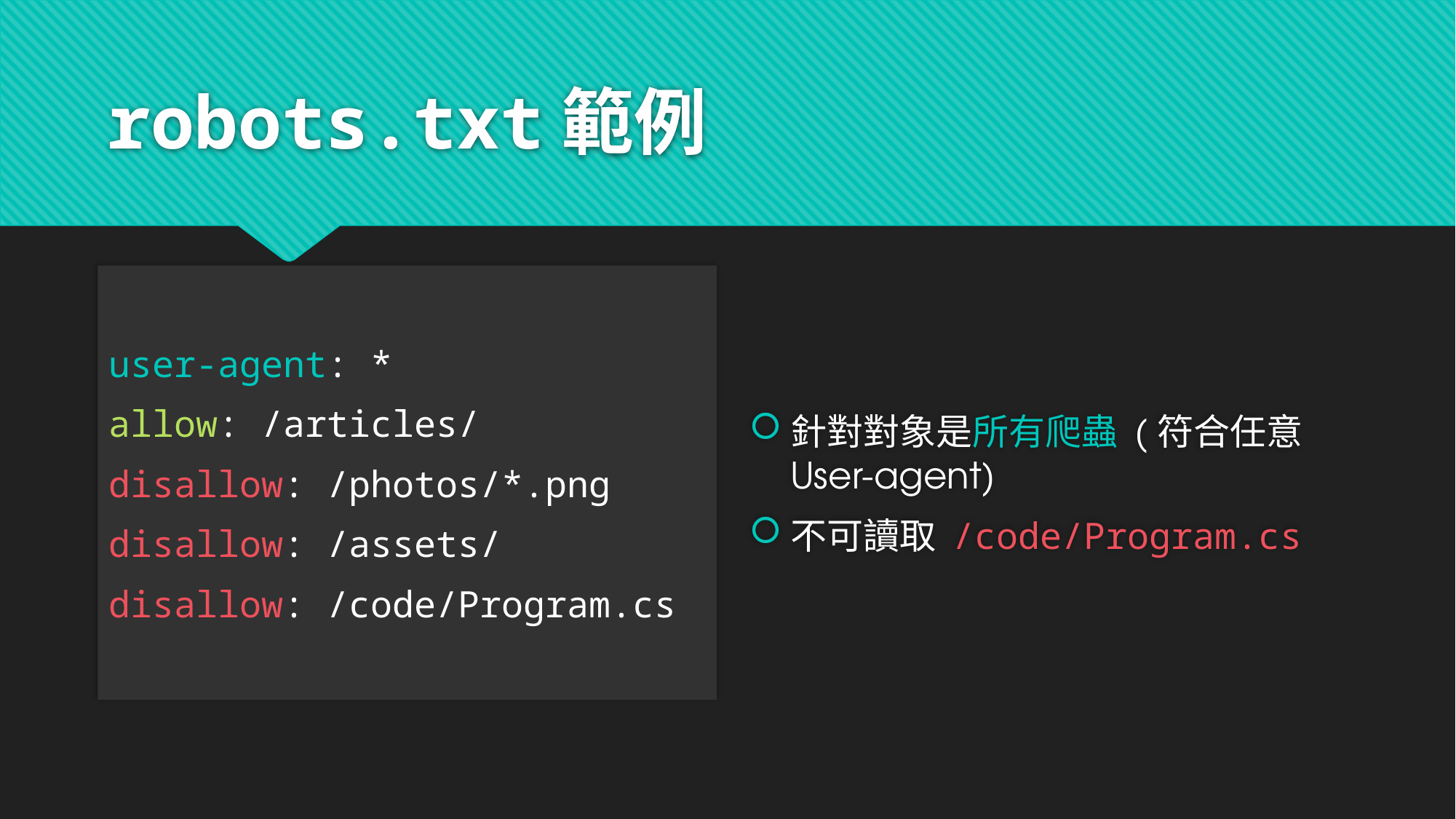

# robots.txt範例
user-agent: *
allow: /articles/
disallow: /photos/*.png
disallow: /assets/
disallow: /code/Program.cs
針對對象是所有爬蟲 (符合任意User-agent)
不可讀取 /code/Program.cs